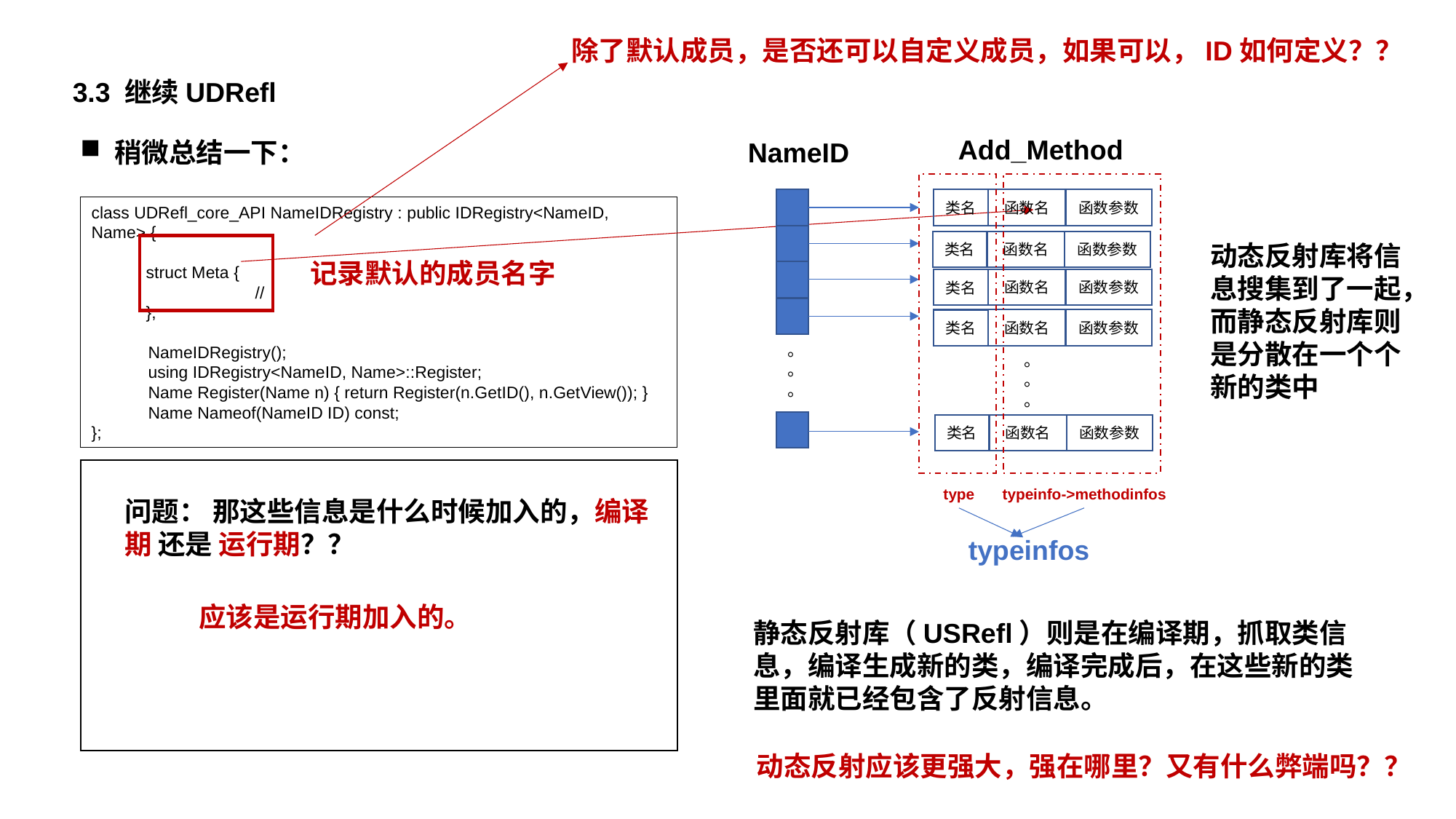

除了默认成员，是否还可以自定义成员，如果可以，ID如何定义？？
3.3 继续UDRefl
Add_Method
NameID

函数名
函数参数
类名

函数名
函数参数
类名

函数名
函数参数
类名

函数名
函数参数
类名
。
。
。
。
。
。

函数名
函数参数
类名
type
typeinfo->methodinfos
typeinfos
稍微总结一下：
class UDRefl_core_API NameIDRegistry : public IDRegistry<NameID, Name> {

struct Meta {
	//
};

            NameIDRegistry();
            using IDRegistry<NameID, Name>::Register;
            Name Register(Name n) { return Register(n.GetID(), n.GetView()); }
            Name Nameof(NameID ID) const;
};
动态反射库将信息搜集到了一起，而静态反射库则是分散在一个个新的类中

记录默认的成员名字

问题： 那这些信息是什么时候加入的，编译期 还是 运行期？？
应该是运行期加入的。
静态反射库（USRefl）则是在编译期，抓取类信息，编译生成新的类，编译完成后，在这些新的类里面就已经包含了反射信息。
动态反射应该更强大，强在哪里？又有什么弊端吗？？